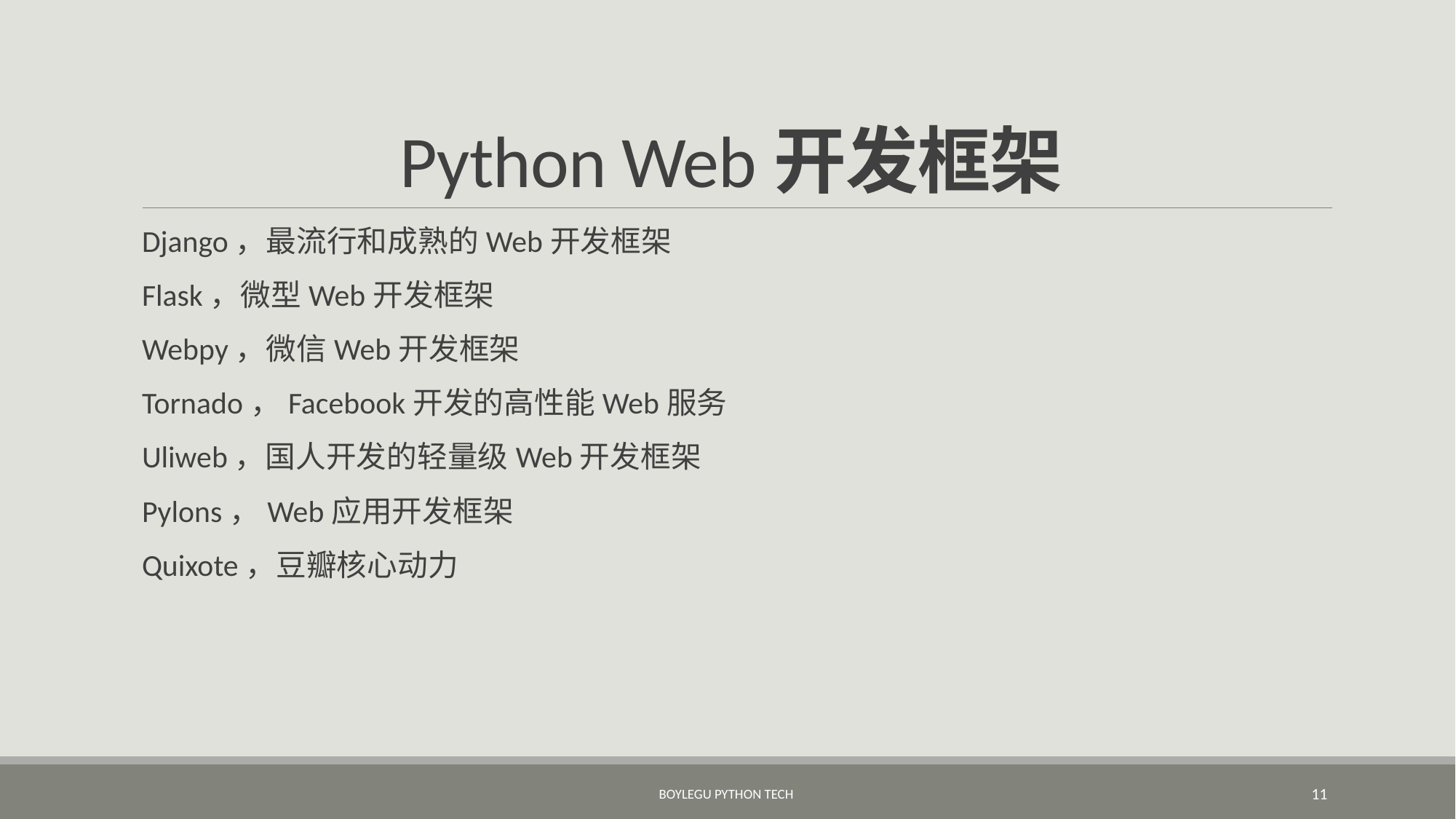

# Python Web开发框架
Django，最流行和成熟的Web开发框架
Flask，微型Web开发框架
Webpy，微信Web开发框架
Tornado，Facebook开发的高性能Web服务
Uliweb，国人开发的轻量级Web开发框架
Pylons，Web应用开发框架
Quixote，豆瓣核心动力

BoyleGu Python Tech
11